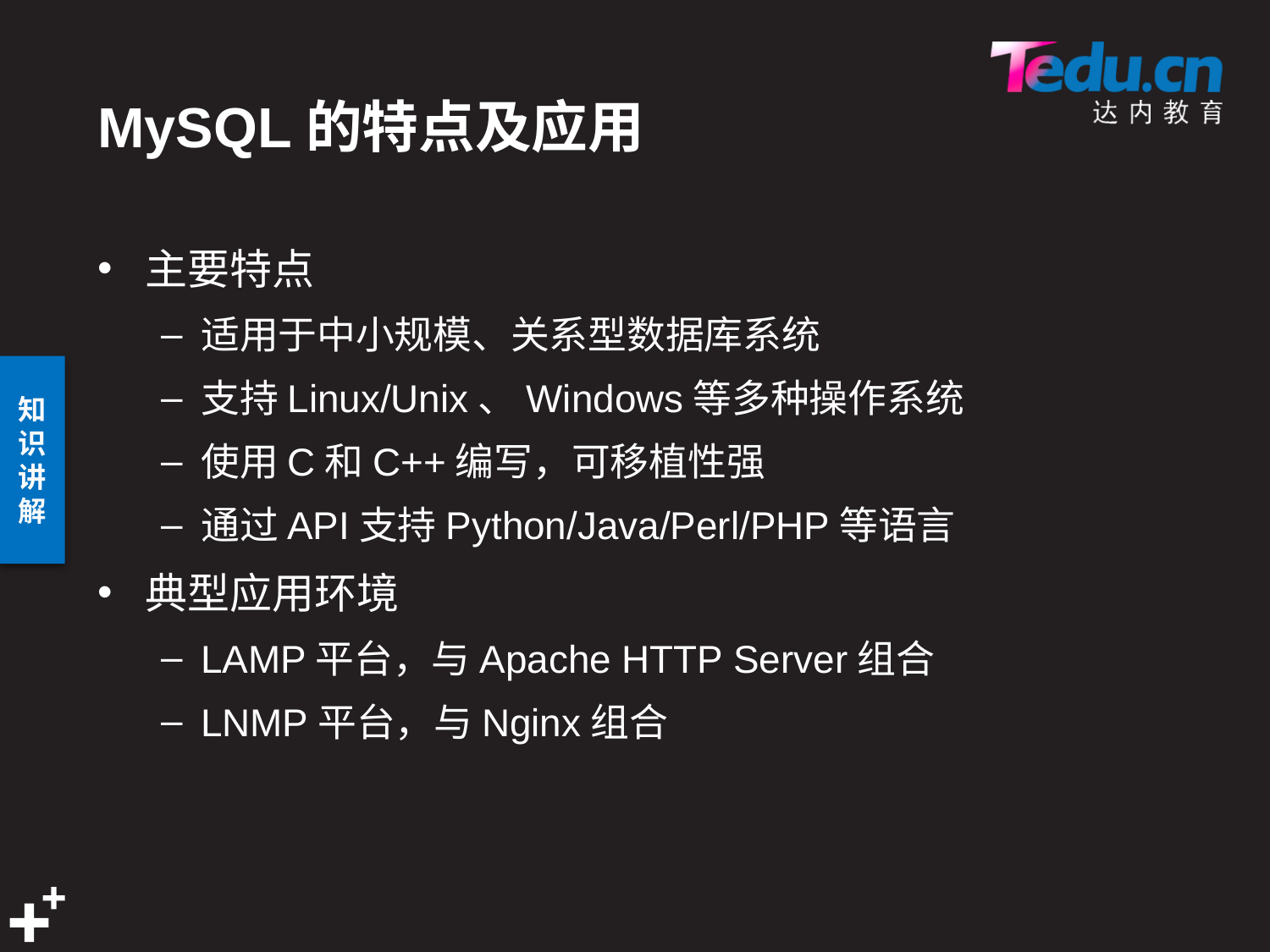

# MySQL的特点及应用
主要特点
适用于中小规模、关系型数据库系统
支持Linux/Unix、Windows等多种操作系统
使用C和C++编写，可移植性强
通过API支持Python/Java/Perl/PHP等语言
典型应用环境
LAMP平台，与Apache HTTP Server组合
LNMP平台，与Nginx组合